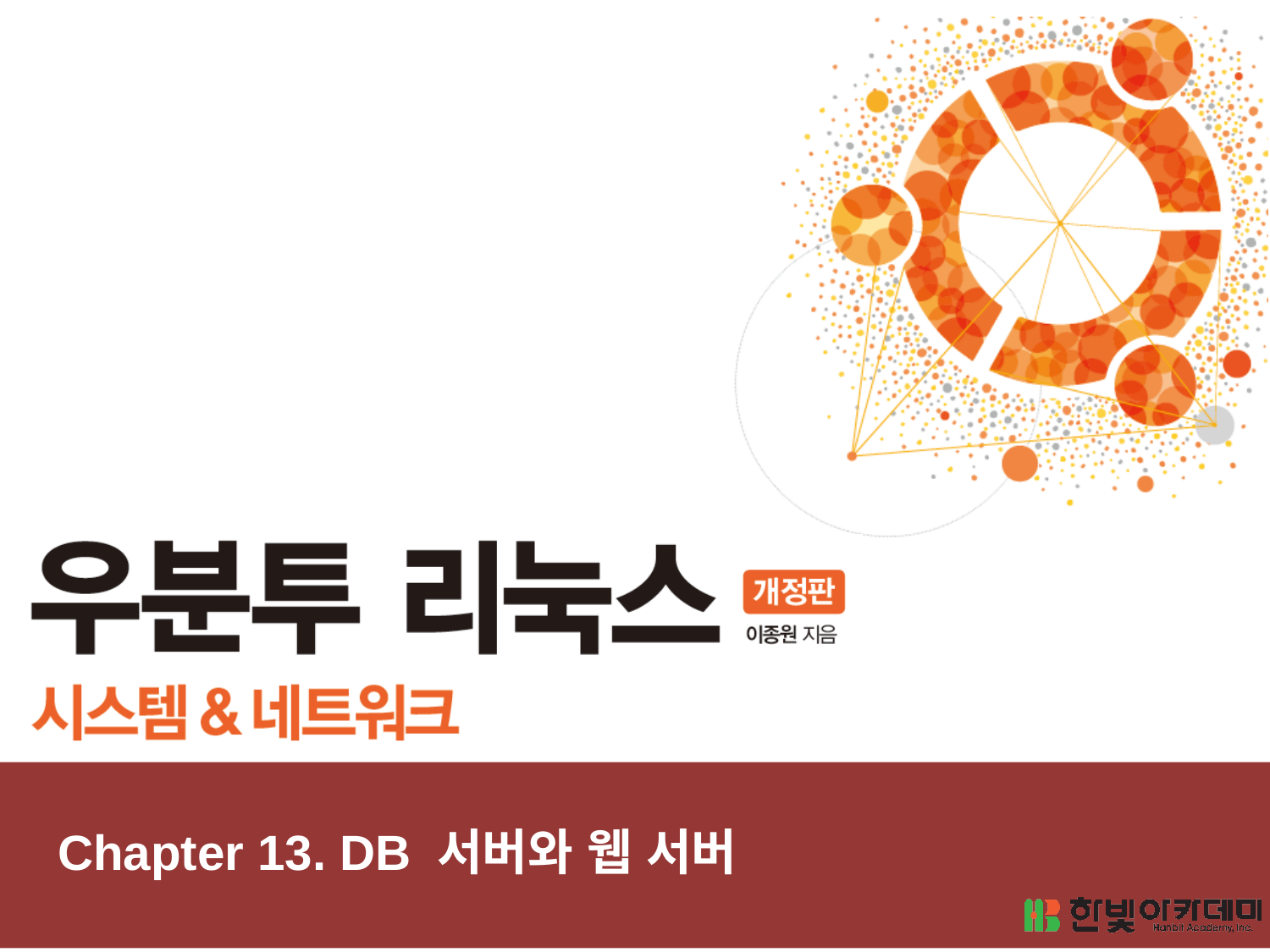

# Chapter 13. DB 서버와 웹 서버